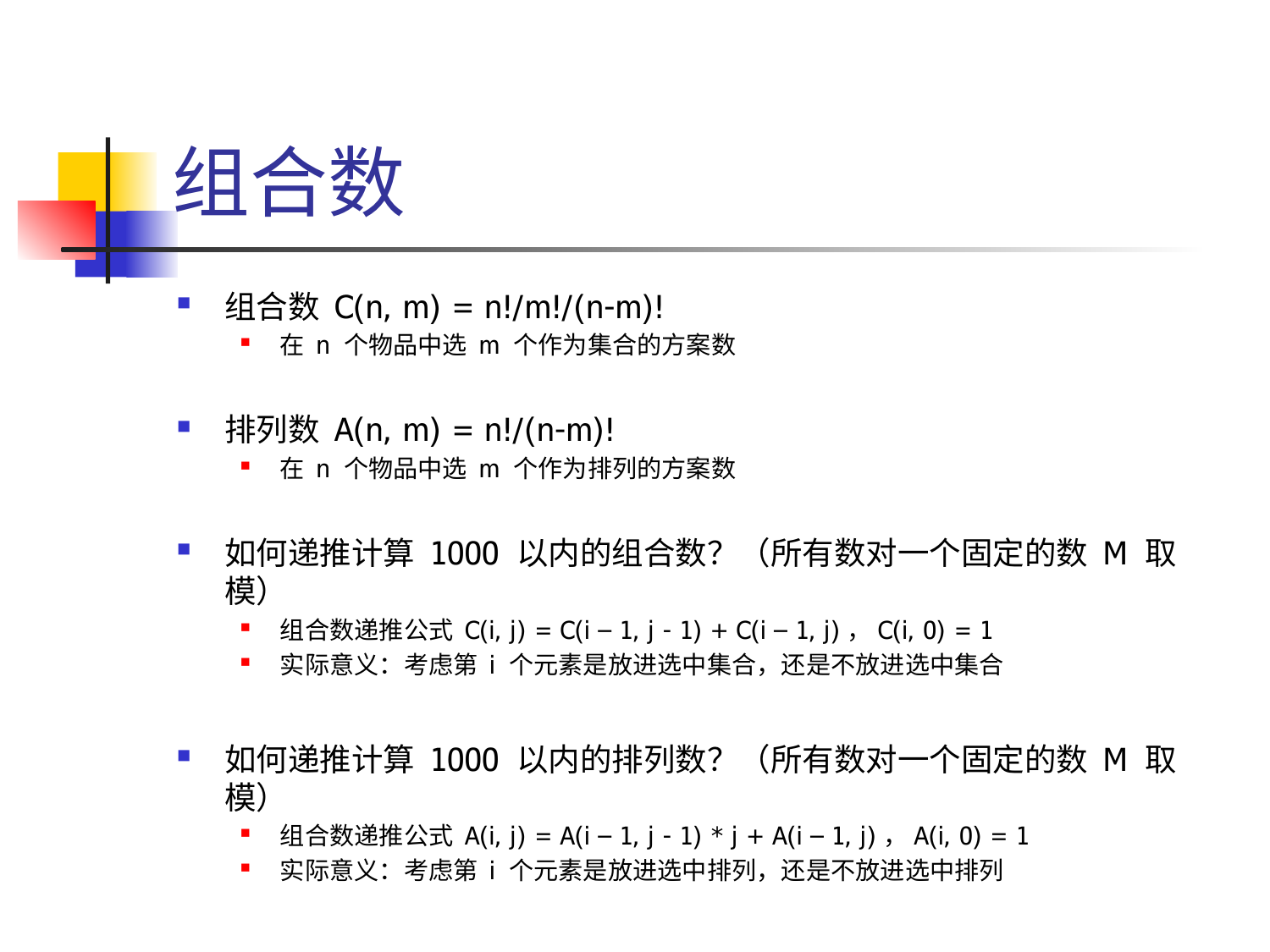

# 组合数
组合数 C(n, m) = n!/m!/(n-m)!
在 n 个物品中选 m 个作为集合的方案数

排列数 A(n, m) = n!/(n-m)!
在 n 个物品中选 m 个作为排列的方案数

如何递推计算 1000 以内的组合数？（所有数对一个固定的数 M 取模）
组合数递推公式 C(i, j) = C(i – 1, j - 1) + C(i – 1, j)，C(i, 0) = 1
实际意义：考虑第 i 个元素是放进选中集合，还是不放进选中集合

如何递推计算 1000 以内的排列数？（所有数对一个固定的数 M 取模）
组合数递推公式 A(i, j) = A(i – 1, j - 1) * j + A(i – 1, j)，A(i, 0) = 1
实际意义：考虑第 i 个元素是放进选中排列，还是不放进选中排列